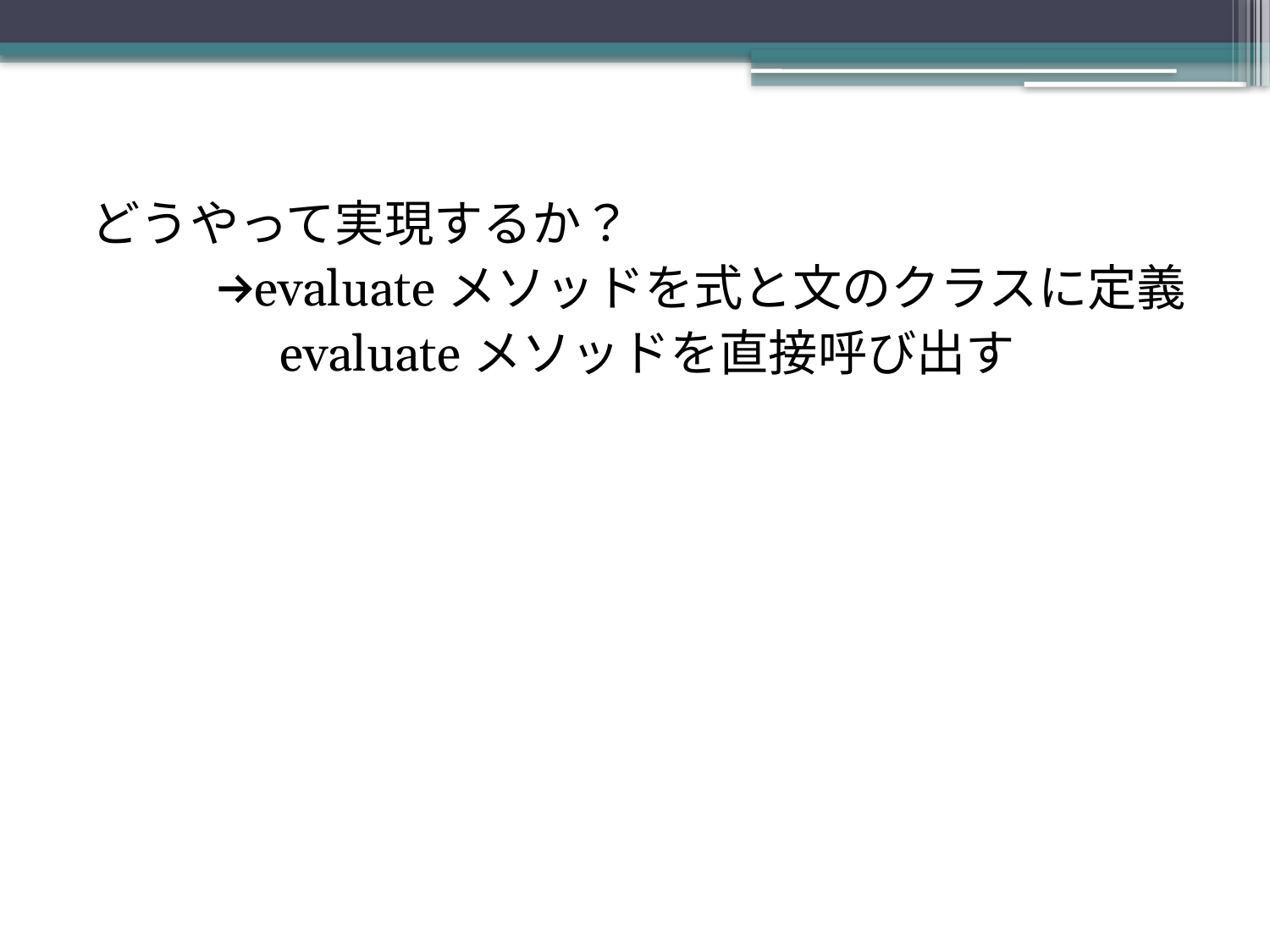

どうやって実現するか？
	→evaluateメソッドを式と文のクラスに定義
	　evaluateメソッドを直接呼び出す